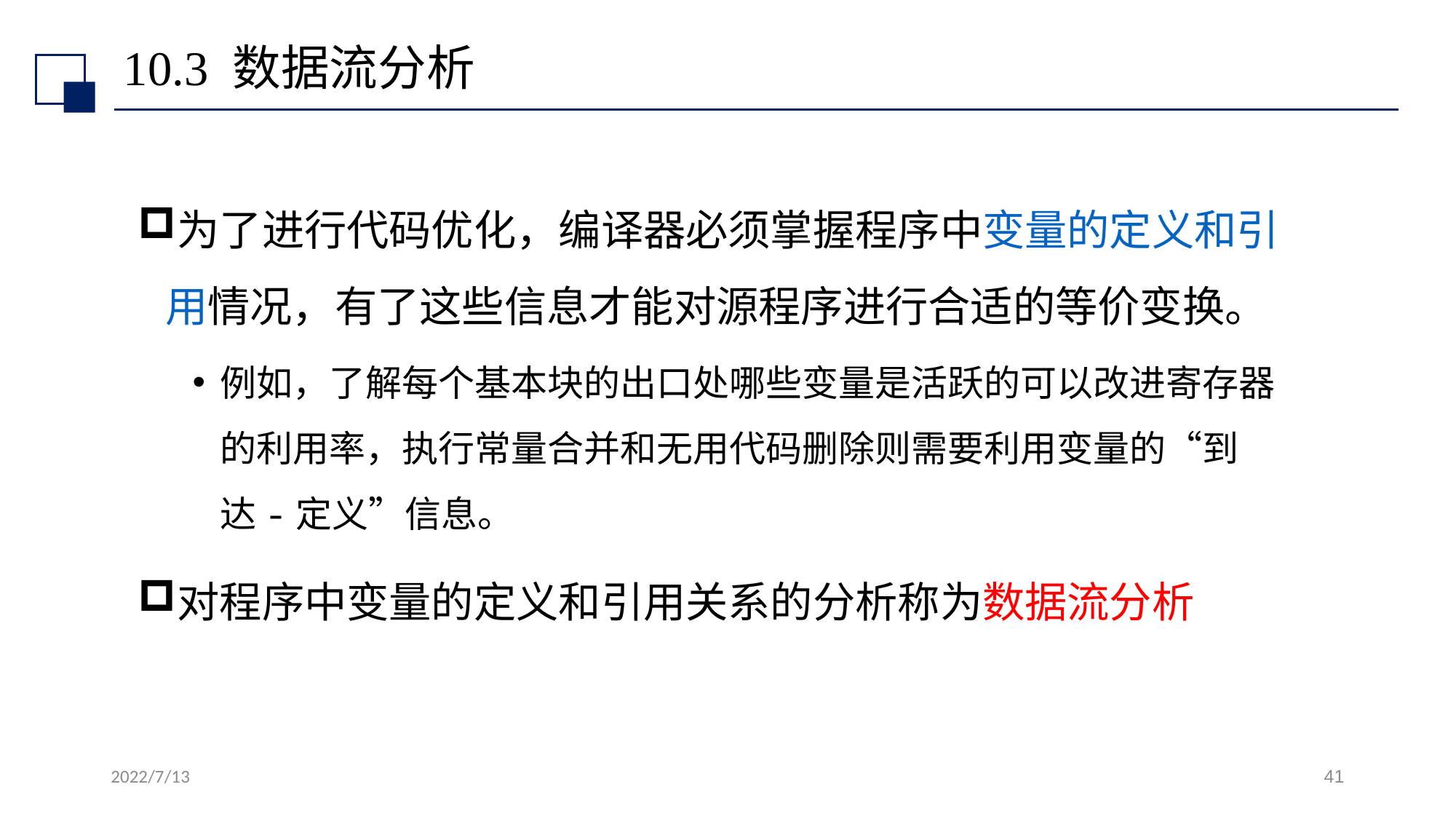

# 10.3 数据流分析
为了进行代码优化，编译器必须掌握程序中变量的定义和引用情况，有了这些信息才能对源程序进行合适的等价变换。
例如，了解每个基本块的出口处哪些变量是活跃的可以改进寄存器的利用率，执行常量合并和无用代码删除则需要利用变量的“到达-定义”信息。
对程序中变量的定义和引用关系的分析称为数据流分析
2022/7/13
41